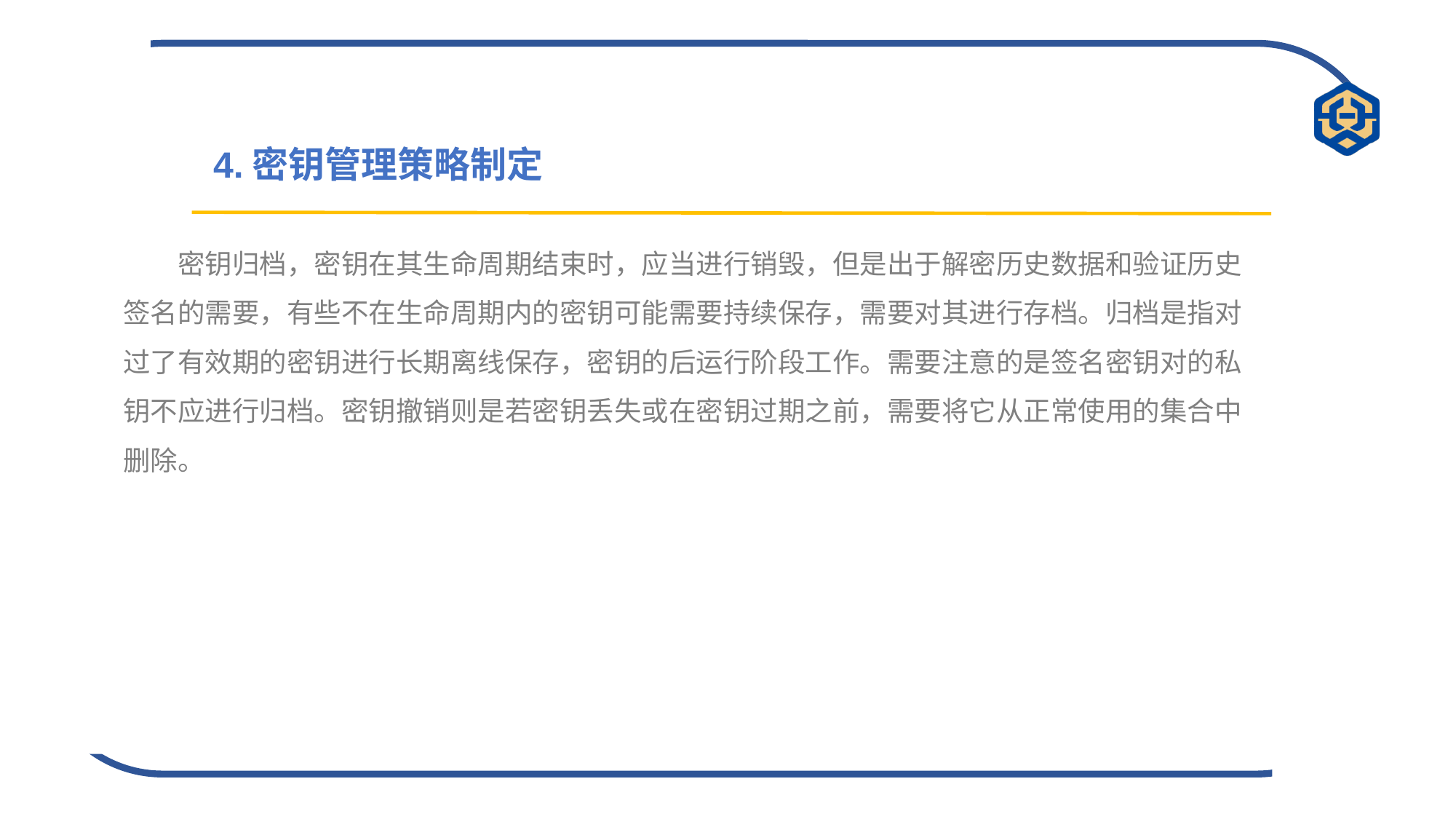

4.密钥管理策略制定
密钥归档，密钥在其生命周期结束时，应当进行销毁，但是出于解密历史数据和验证历史签名的需要，有些不在生命周期内的密钥可能需要持续保存，需要对其进行存档。归档是指对过了有效期的密钥进行长期离线保存，密钥的后运行阶段工作。需要注意的是签名密钥对的私钥不应进行归档。密钥撤销则是若密钥丢失或在密钥过期之前，需要将它从正常使用的集合中删除。